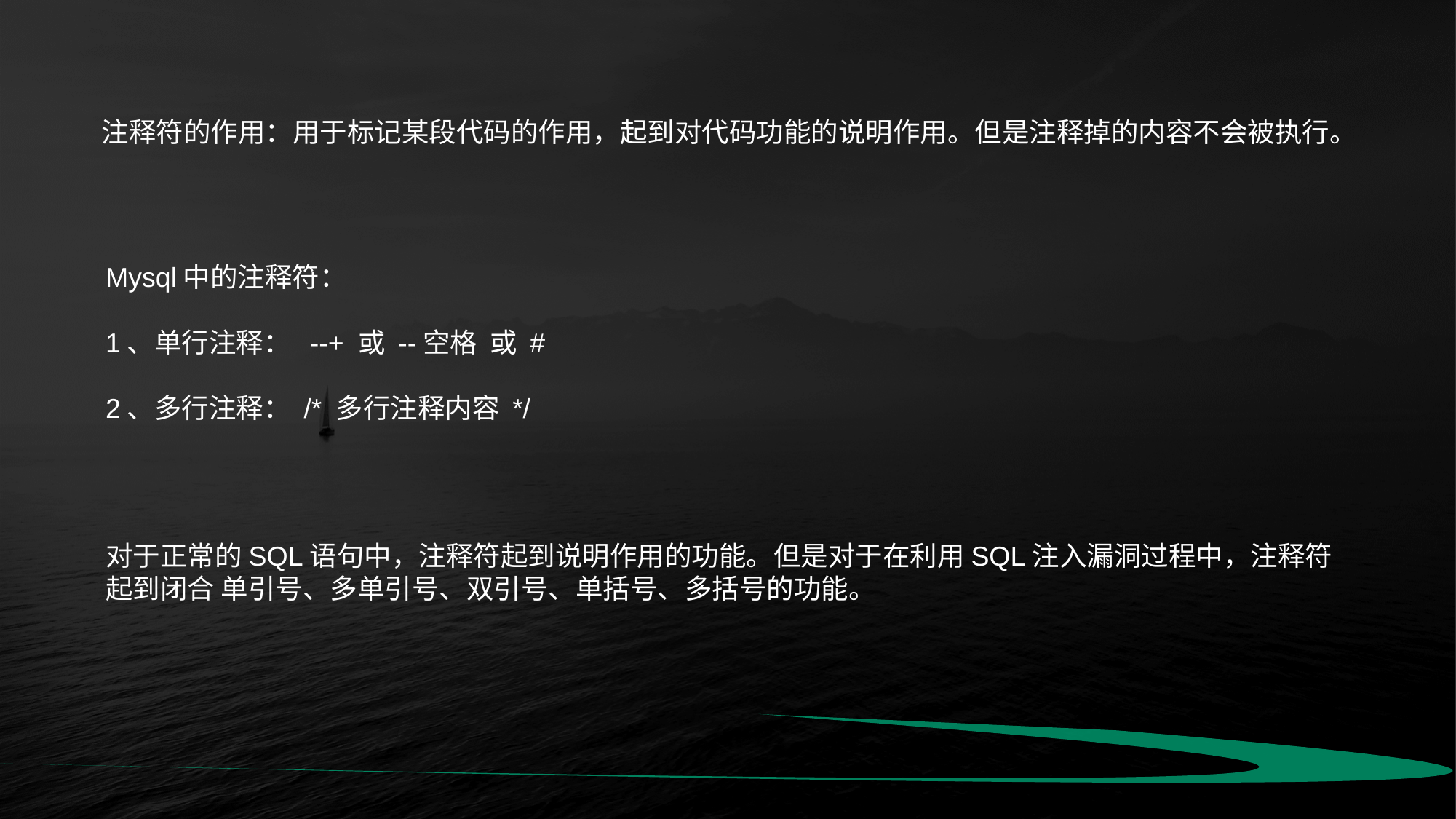

注释符的作用：用于标记某段代码的作用，起到对代码功能的说明作用。但是注释掉的内容不会被执行。
Mysql中的注释符：

1、单行注释：  --+ 或 --空格  或 #

2、多行注释： /* 多行注释内容 */
对于正常的SQL语句中，注释符起到说明作用的功能。但是对于在利用SQL注入漏洞过程中，注释符起到闭合 单引号、多单引号、双引号、单括号、多括号的功能。